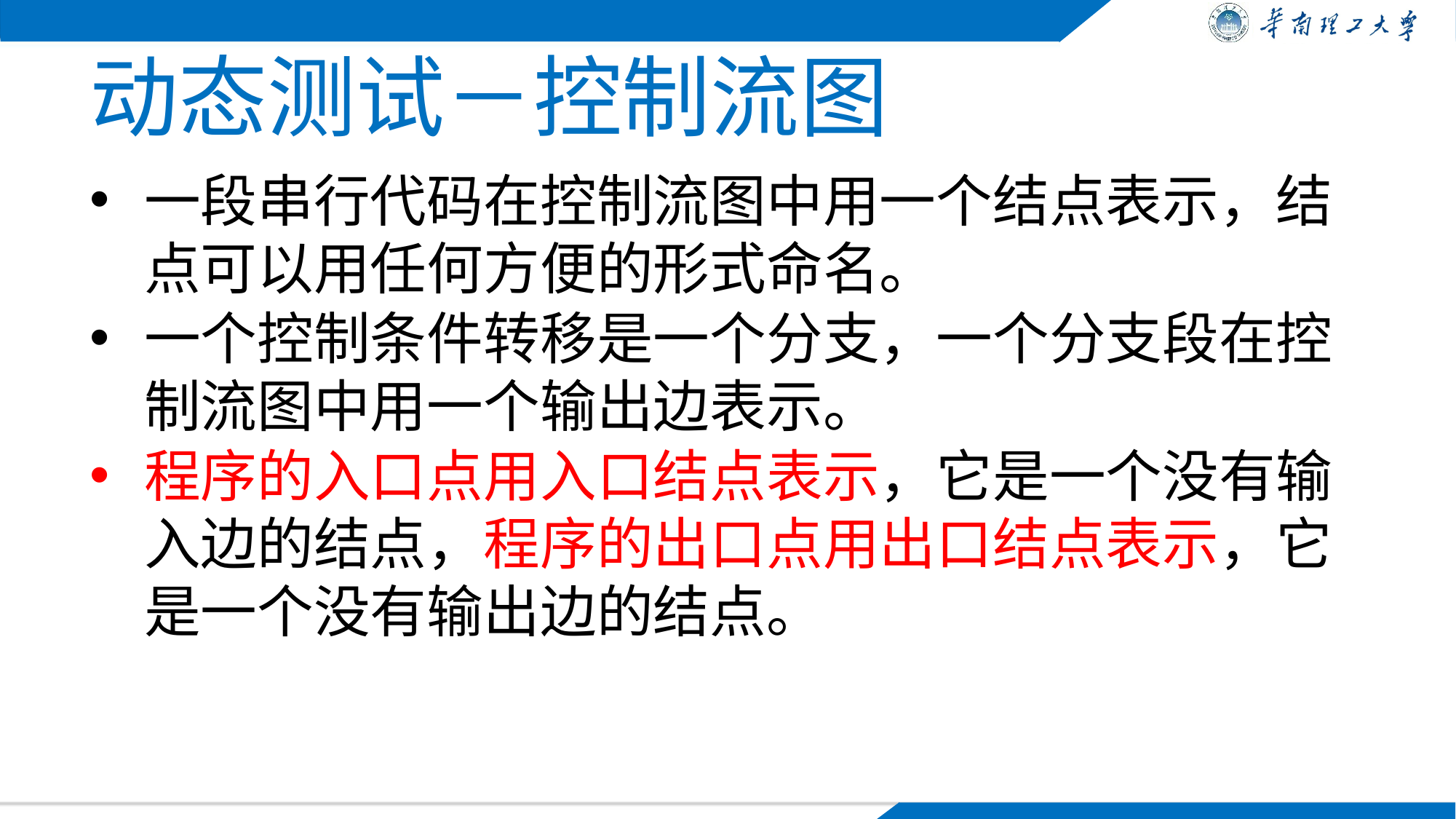

# 动态测试－控制流图
一段串行代码在控制流图中用一个结点表示，结点可以用任何方便的形式命名。
一个控制条件转移是一个分支，一个分支段在控制流图中用一个输出边表示。
程序的入口点用入口结点表示，它是一个没有输入边的结点，程序的出口点用出口结点表示，它是一个没有输出边的结点。
8